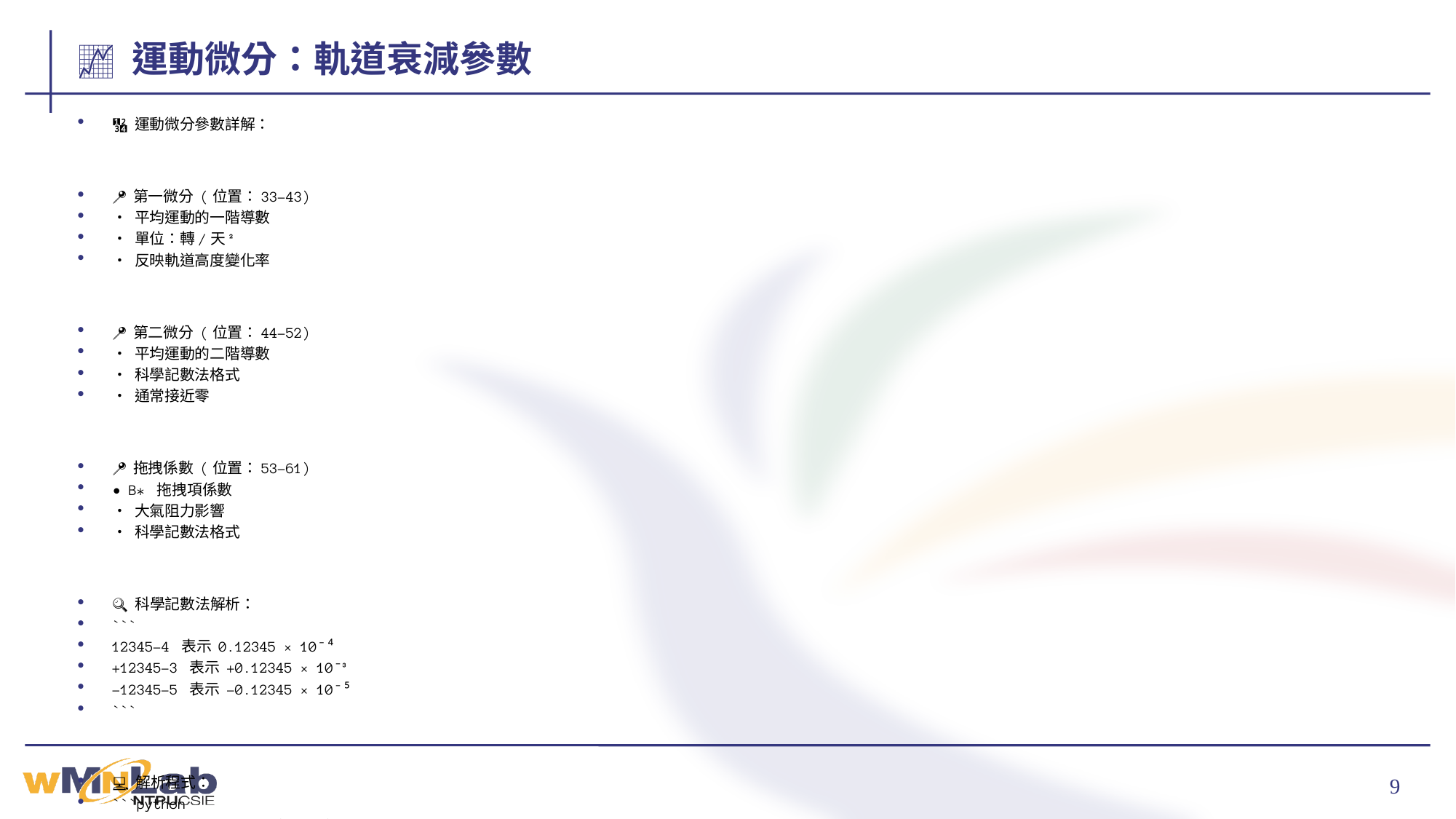

# 📈 運動微分：軌道衰減參數
🔢 運動微分參數詳解：

📍 第一微分 (位置：33-43)
• 平均運動的一階導數
• 單位：轉/天²
• 反映軌道高度變化率

📍 第二微分 (位置：44-52)
• 平均運動的二階導數
• 科學記數法格式
• 通常接近零

📍 拖拽係數 (位置：53-61)
• B* 拖拽項係數
• 大氣阻力影響
• 科學記數法格式

🔍 科學記數法解析：
```
12345-4 表示 0.12345 × 10⁻⁴
+12345-3 表示 +0.12345 × 10⁻³
-12345-5 表示 -0.12345 × 10⁻⁵
```

💻 解析程式：
```python
def parse_scientific(field):
    if not field.strip(): return 0.0
    mantissa = field[:-2]
    exponent = field[-2:]
    return float(mantissa) * (10 ** int(exponent))
```